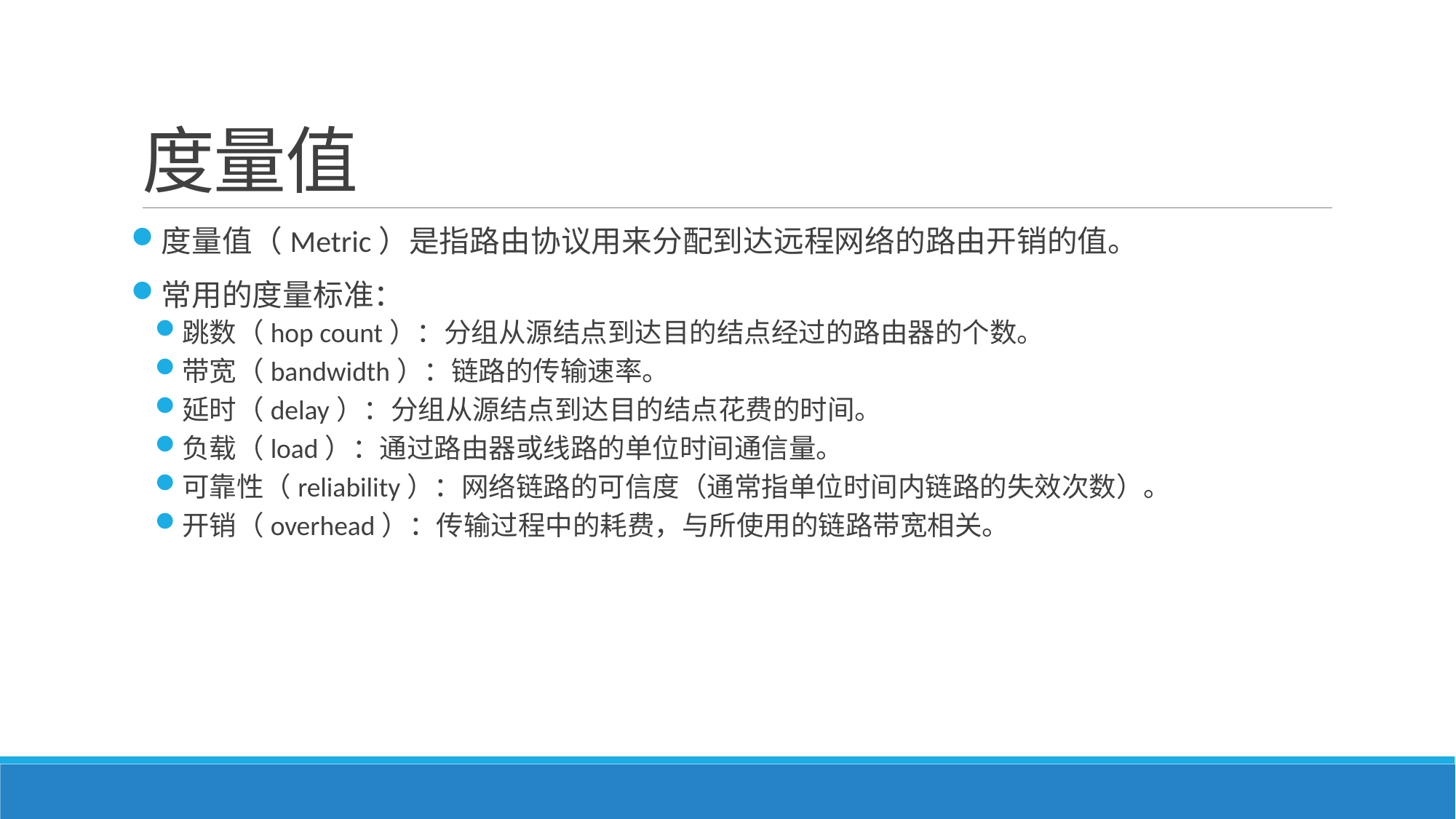

# 度量值
度量值（Metric）是指路由协议用来分配到达远程网络的路由开销的值。
常用的度量标准：
跳数（hop count）：分组从源结点到达目的结点经过的路由器的个数。
带宽（bandwidth）：链路的传输速率。
延时（delay）：分组从源结点到达目的结点花费的时间。
负载（load）：通过路由器或线路的单位时间通信量。
可靠性（reliability）：网络链路的可信度（通常指单位时间内链路的失效次数）。
开销（overhead）：传输过程中的耗费，与所使用的链路带宽相关。